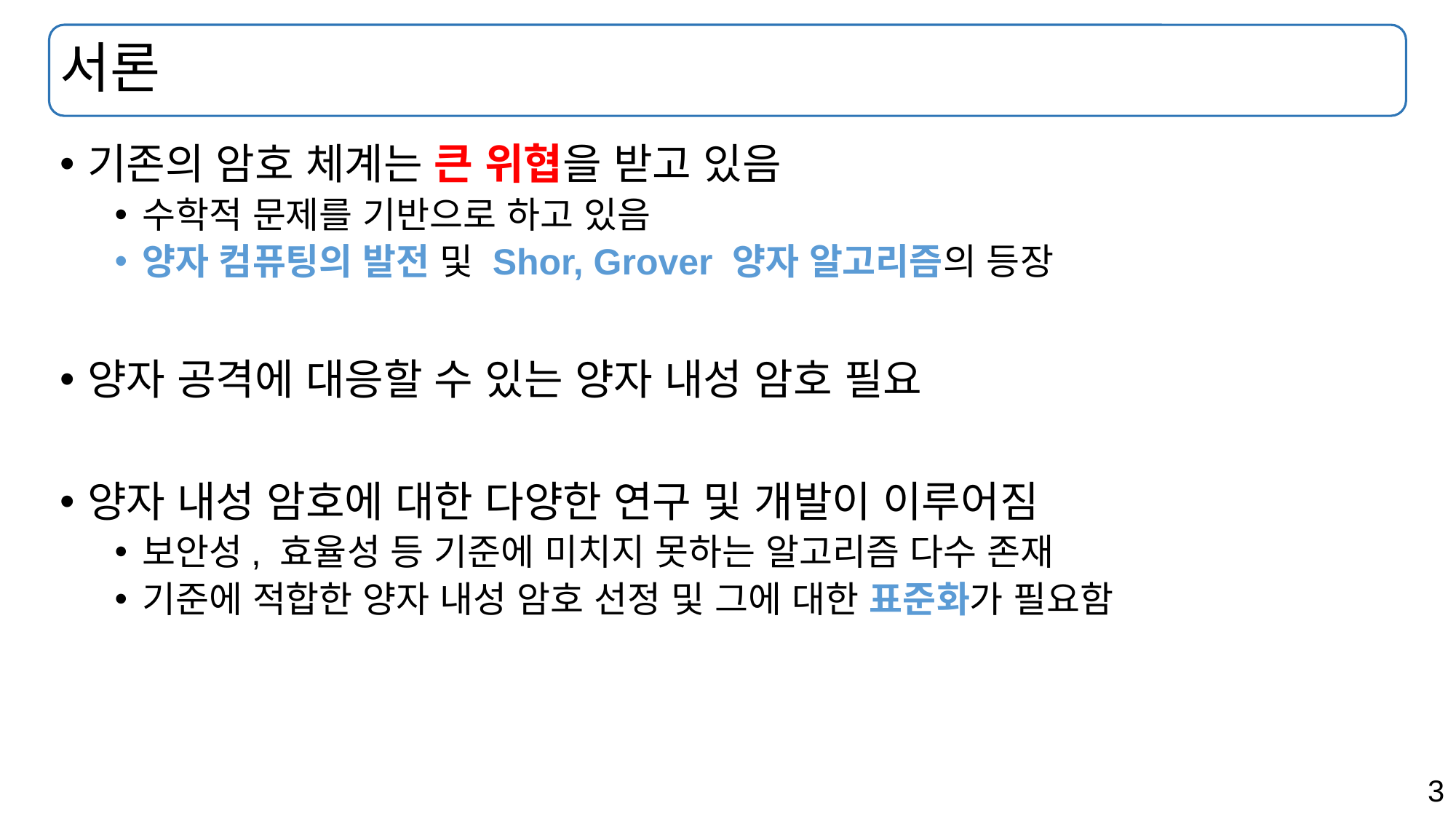

# 서론
기존의 암호 체계는 큰 위협을 받고 있음
수학적 문제를 기반으로 하고 있음
양자 컴퓨팅의 발전 및 Shor, Grover 양자 알고리즘의 등장

양자 공격에 대응할 수 있는 양자 내성 암호 필요

양자 내성 암호에 대한 다양한 연구 및 개발이 이루어짐
보안성, 효율성 등 기준에 미치지 못하는 알고리즘 다수 존재
기준에 적합한 양자 내성 암호 선정 및 그에 대한 표준화가 필요함